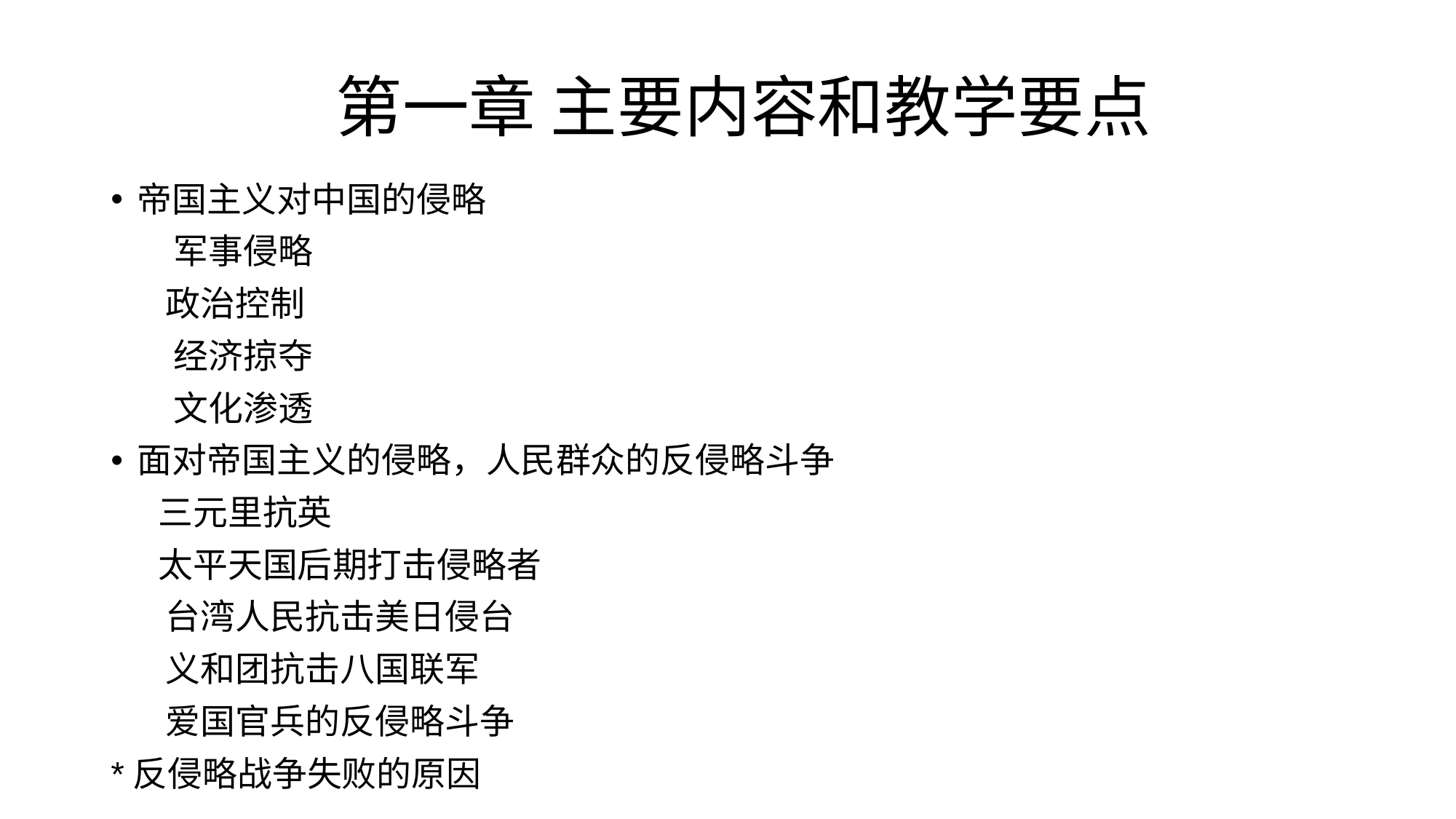

# 第一章 主要内容和教学要点
帝国主义对中国的侵略
       军事侵略
      政治控制
       经济掠夺
       文化渗透
面对帝国主义的侵略，人民群众的反侵略斗争
     三元里抗英
     太平天国后期打击侵略者
      台湾人民抗击美日侵台
      义和团抗击八国联军
      爱国官兵的反侵略斗争
*反侵略战争失败的原因